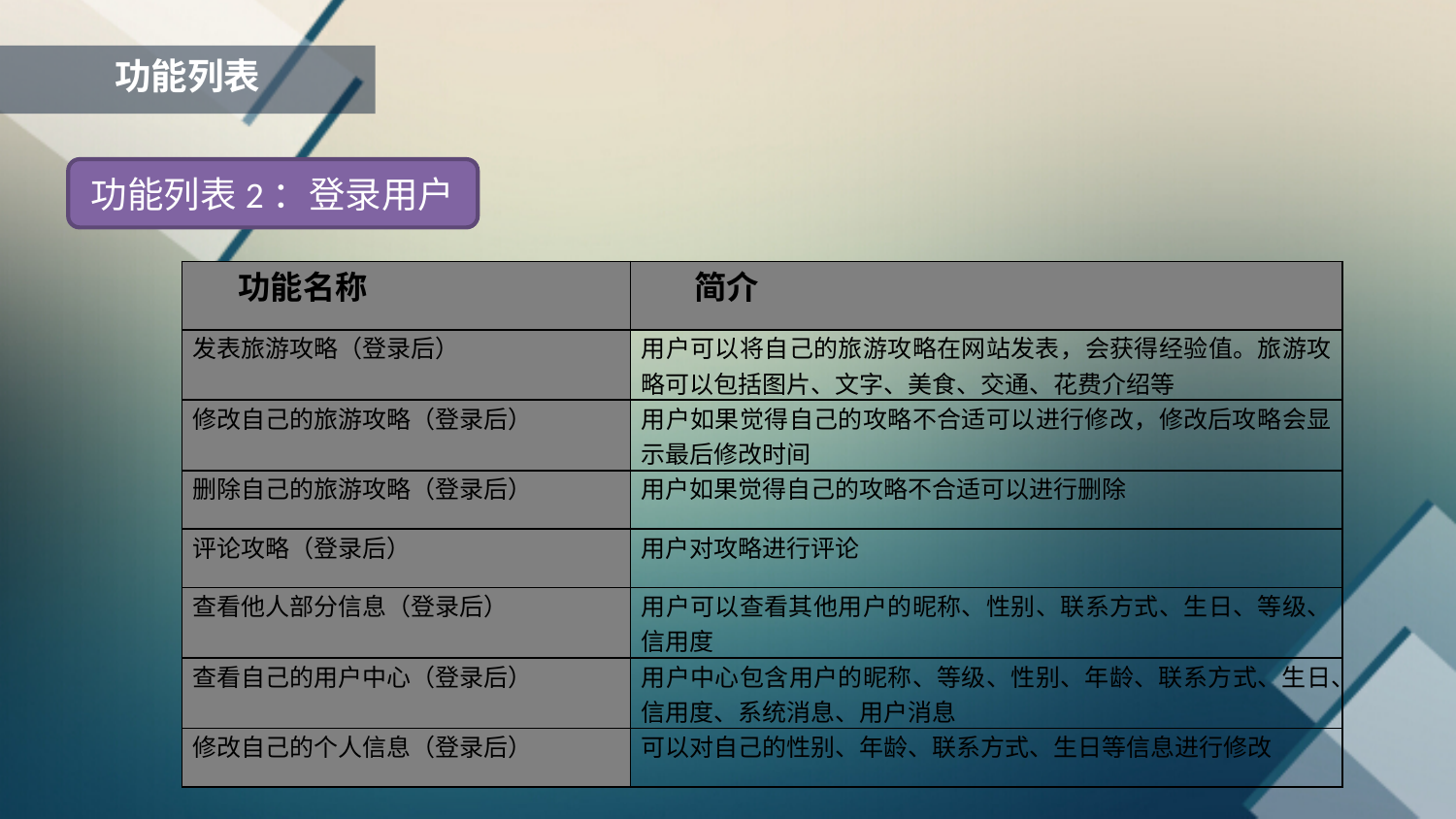

功能列表
功能列表2：登录用户
| 功能名称 | 简介 |
| --- | --- |
| 发表旅游攻略（登录后） | 用户可以将自己的旅游攻略在网站发表，会获得经验值。旅游攻略可以包括图片、文字、美食、交通、花费介绍等 |
| 修改自己的旅游攻略（登录后） | 用户如果觉得自己的攻略不合适可以进行修改，修改后攻略会显示最后修改时间 |
| 删除自己的旅游攻略（登录后） | 用户如果觉得自己的攻略不合适可以进行删除 |
| 评论攻略（登录后） | 用户对攻略进行评论 |
| 查看他人部分信息（登录后） | 用户可以查看其他用户的昵称、性别、联系方式、生日、等级、信用度 |
| 查看自己的用户中心（登录后） | 用户中心包含用户的昵称、等级、性别、年龄、联系方式、生日、信用度、系统消息、用户消息 |
| 修改自己的个人信息（登录后） | 可以对自己的性别、年龄、联系方式、生日等信息进行修改 |